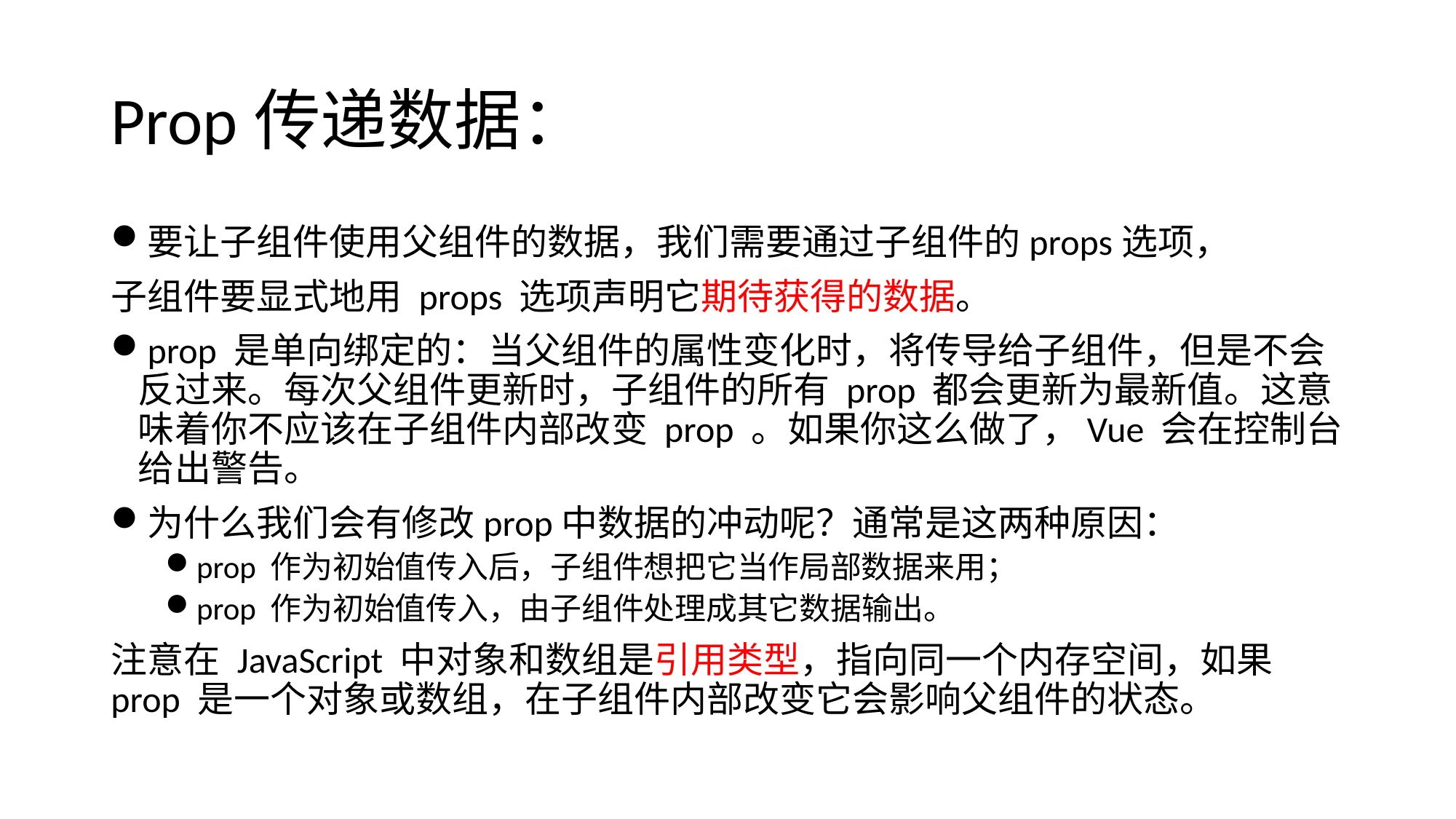

# Prop传递数据：
要让子组件使用父组件的数据，我们需要通过子组件的props选项，
子组件要显式地用 props 选项声明它期待获得的数据。
prop 是单向绑定的：当父组件的属性变化时，将传导给子组件，但是不会反过来。每次父组件更新时，子组件的所有 prop 都会更新为最新值。这意味着你不应该在子组件内部改变 prop 。如果你这么做了，Vue 会在控制台给出警告。
为什么我们会有修改prop中数据的冲动呢？通常是这两种原因：
prop 作为初始值传入后，子组件想把它当作局部数据来用；
prop 作为初始值传入，由子组件处理成其它数据输出。
注意在 JavaScript 中对象和数组是引用类型，指向同一个内存空间，如果 prop 是一个对象或数组，在子组件内部改变它会影响父组件的状态。